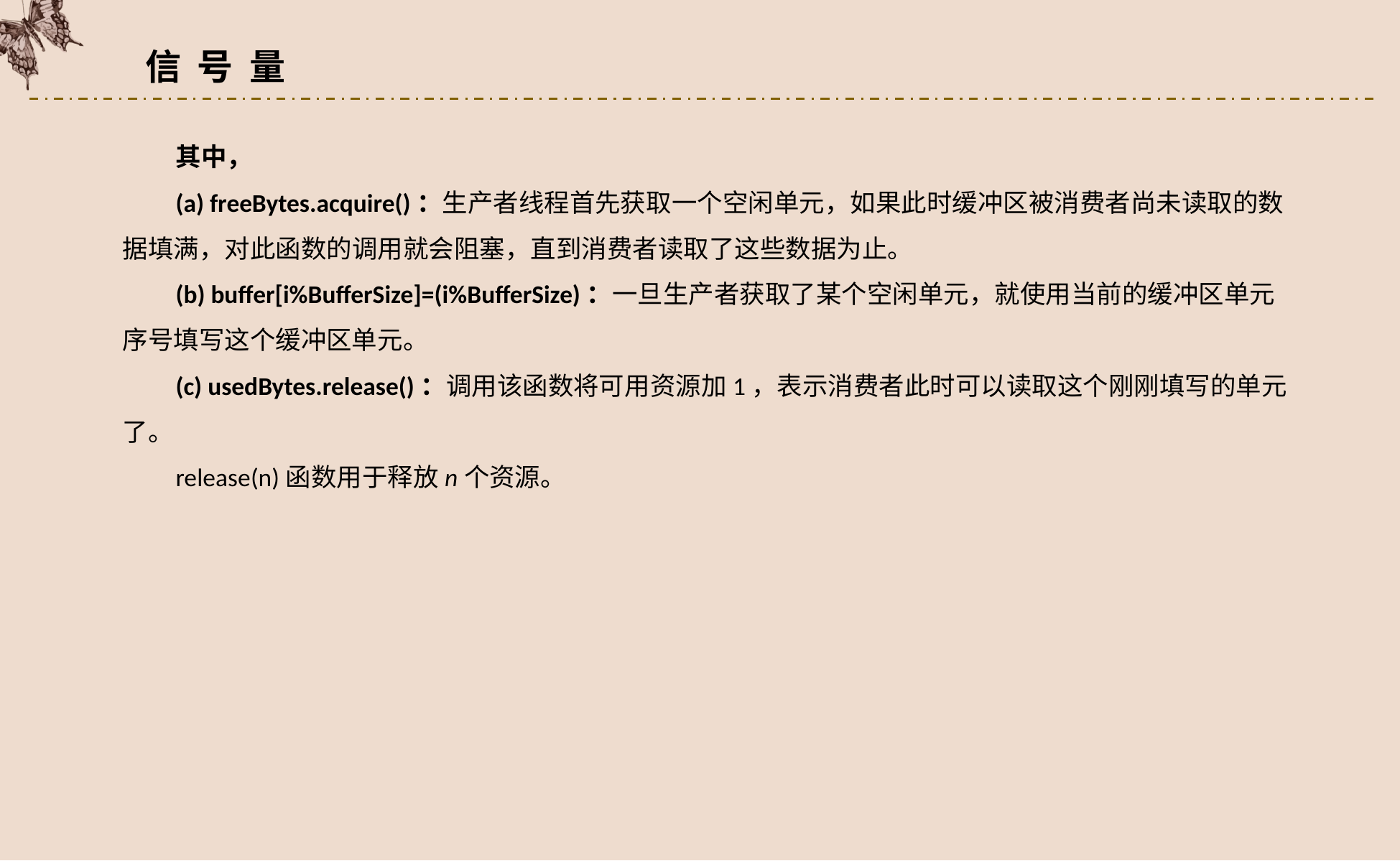

信  号  量
其中，
(a) freeBytes.acquire()：生产者线程首先获取一个空闲单元，如果此时缓冲区被消费者尚未读取的数据填满，对此函数的调用就会阻塞，直到消费者读取了这些数据为止。
(b) buffer[i%BufferSize]=(i%BufferSize)：一旦生产者获取了某个空闲单元，就使用当前的缓冲区单元序号填写这个缓冲区单元。
(c) usedBytes.release()：调用该函数将可用资源加1，表示消费者此时可以读取这个刚刚填写的单元了。
release(n)函数用于释放n个资源。